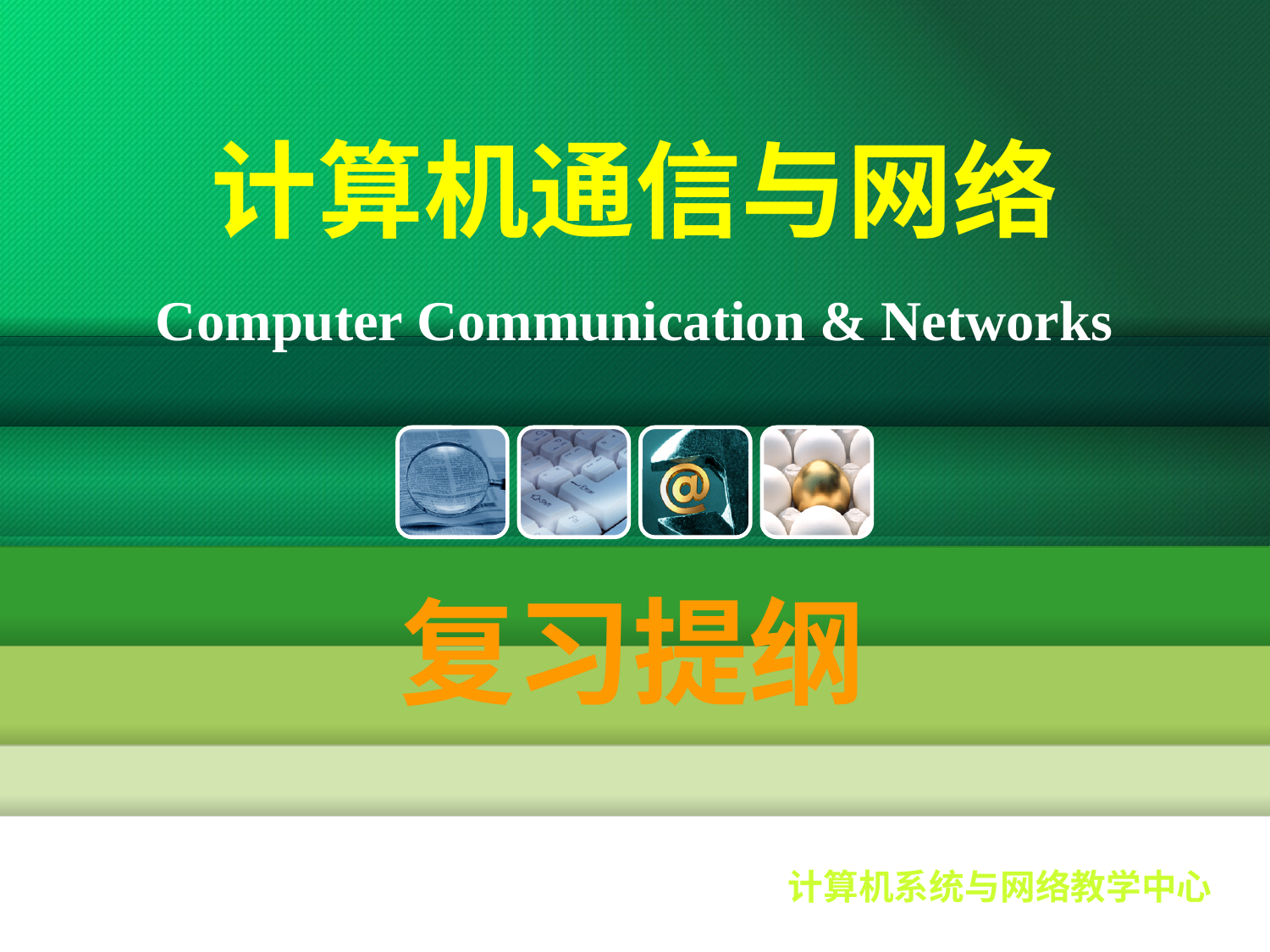

# 计算机通信与网络 Computer Communication & Networks
复习提纲
南京邮电大学计算机学院
计算机系统与网络教学中心